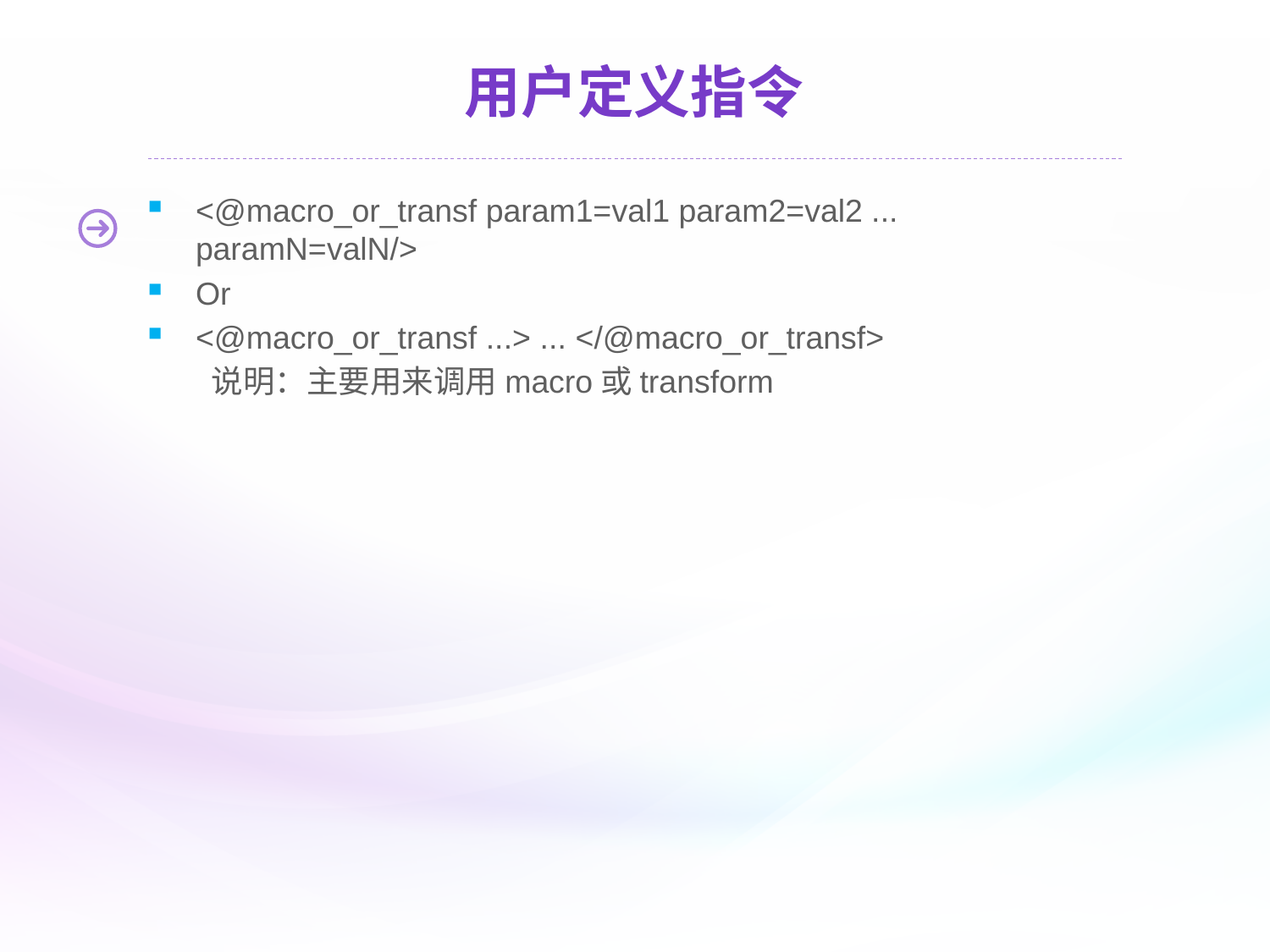

# 用户定义指令
<@macro_or_transf param1=val1 param2=val2 ...    paramN=valN/>
Or
<@macro_or_transf ...> ... </@macro_or_transf>
说明：主要用来调用macro或transform